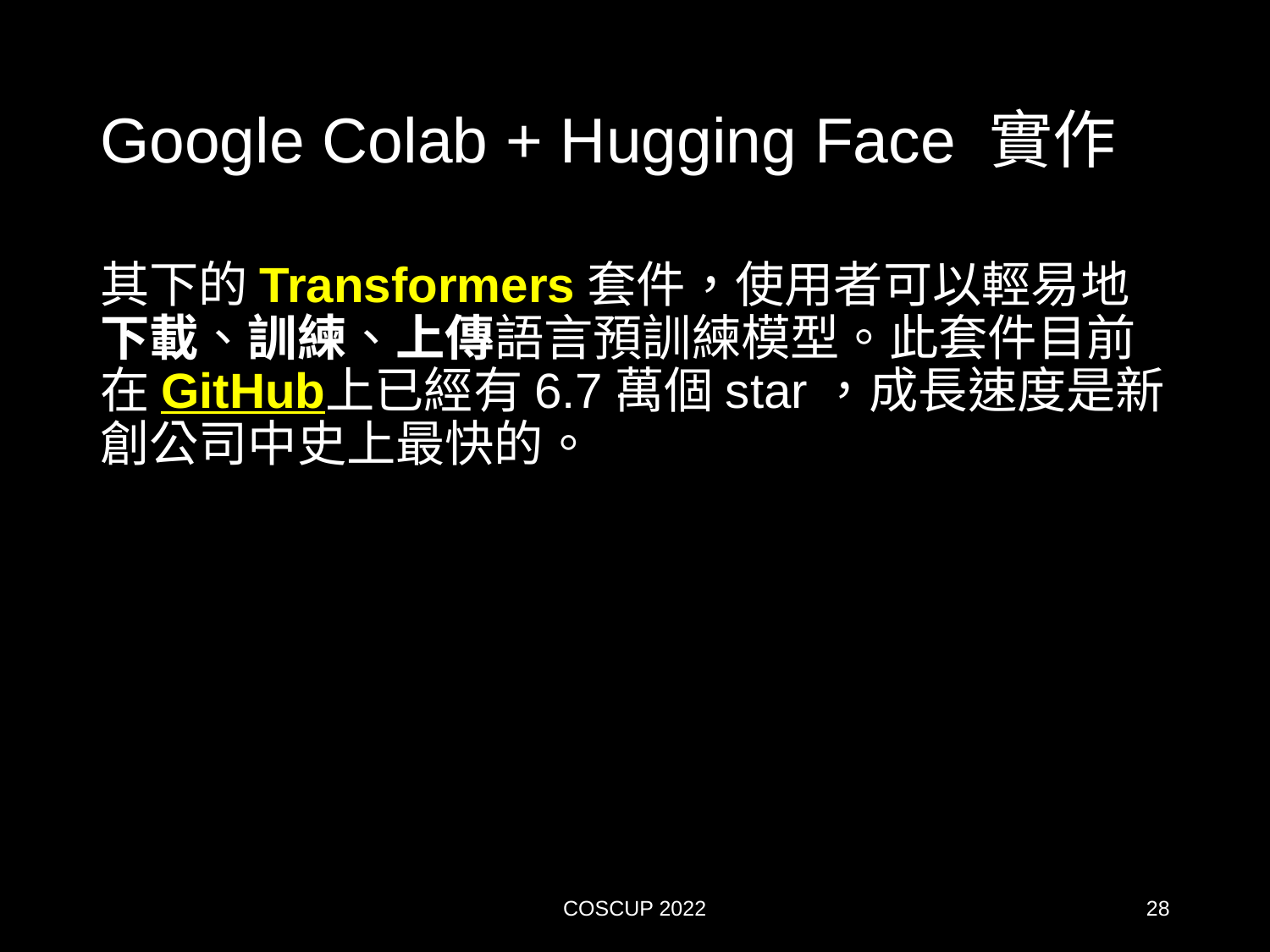

# Google Colab + Hugging Face 實作
其下的Transformers套件，使用者可以輕易地下載、訓練、上傳語言預訓練模型。此套件目前在GitHub上已經有6.7萬個star，成長速度是新創公司中史上最快的。
COSCUP 2022
28